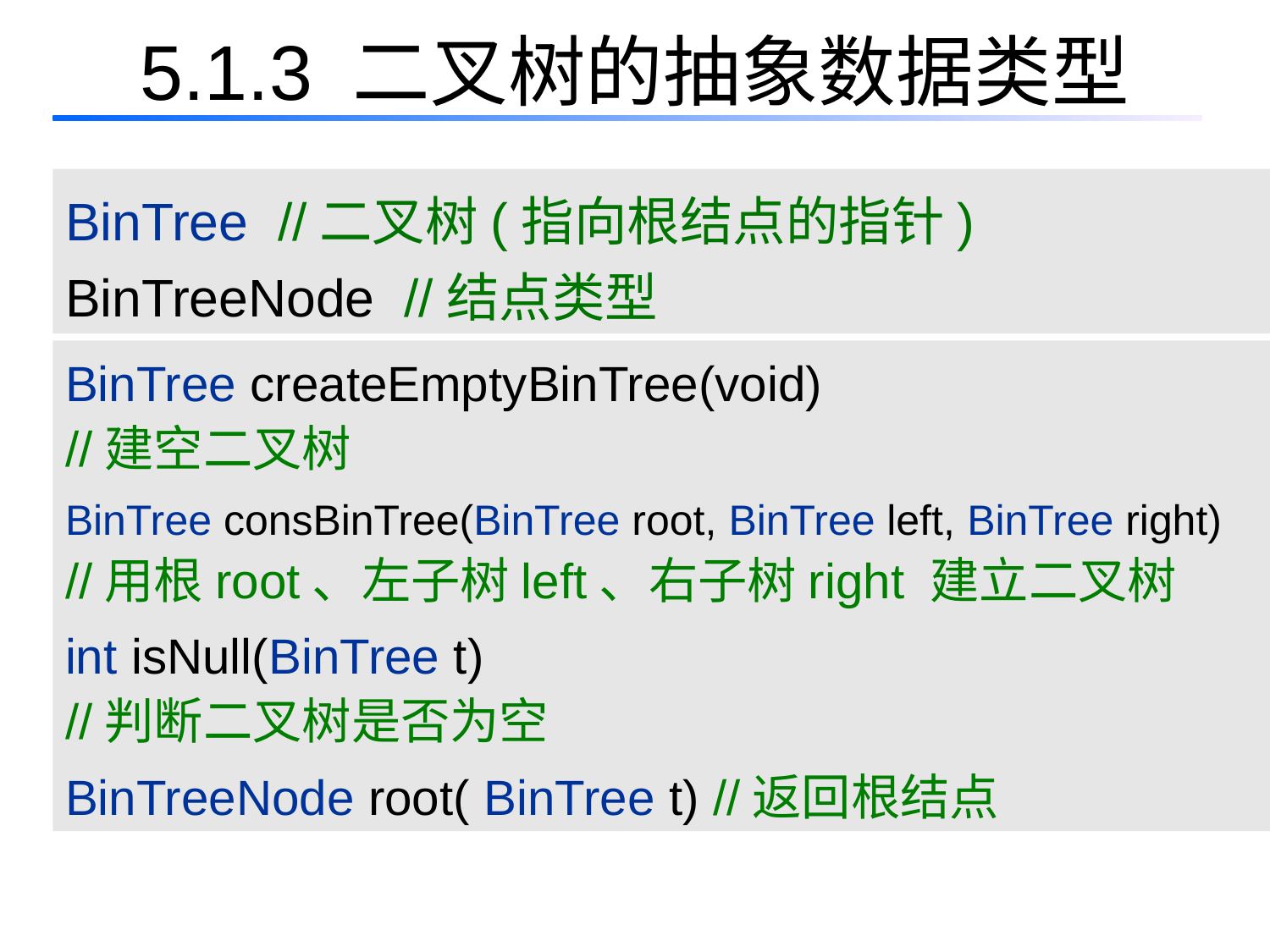

5.1.3 二叉树的抽象数据类型

BinTree  //二叉树(指向根结点的指针)
BinTreeNode  //结点类型
BinTree createEmptyBinTree(void)
//建空二叉树
BinTree consBinTree(BinTree root, BinTree left, BinTree right)
//用根root、左子树left、右子树right 建立二叉树
int isNull(BinTree t)
//判断二叉树是否为空
BinTreeNode root( BinTree t) //返回根结点